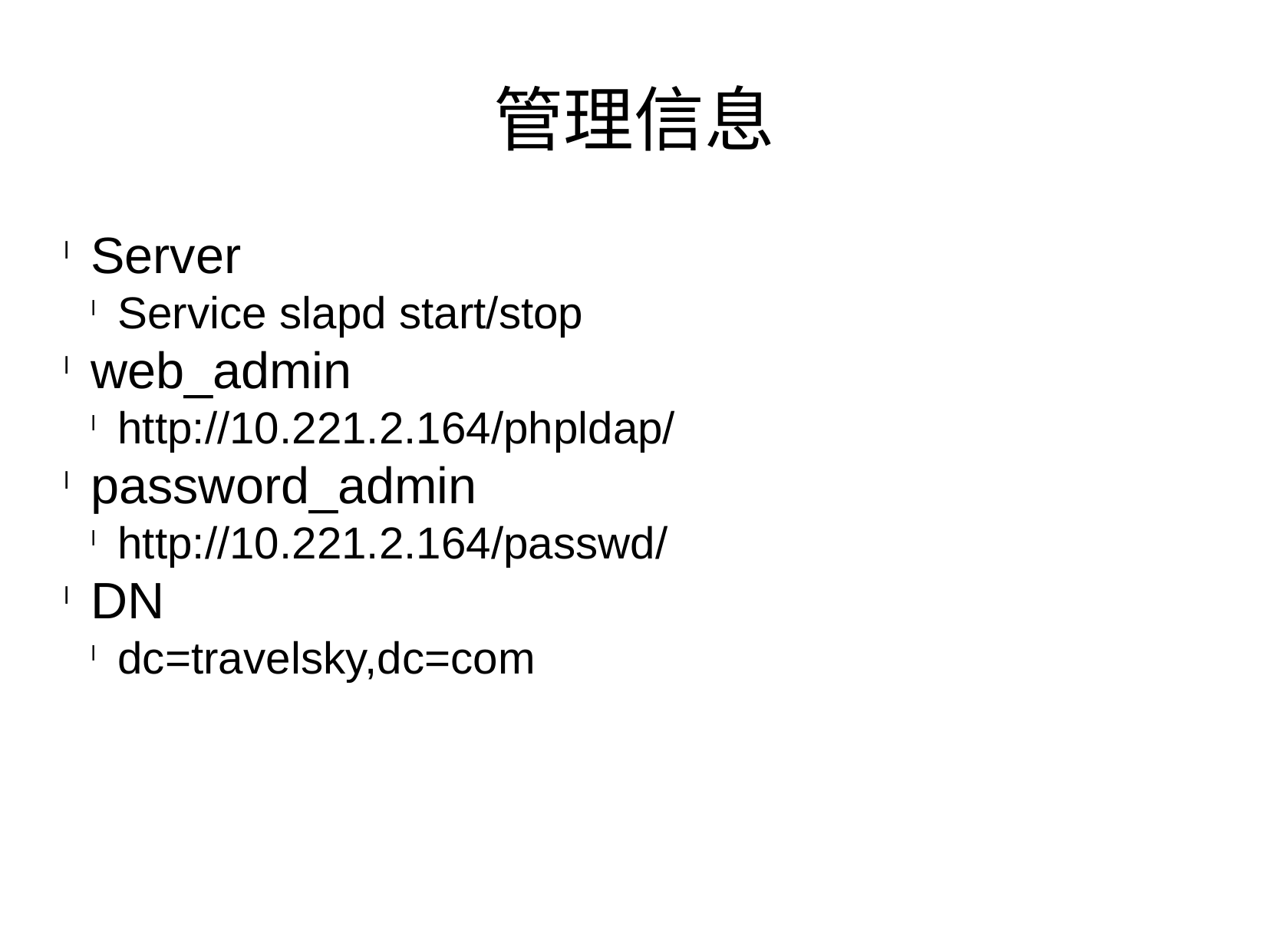

管理信息
Server
Service slapd start/stop
web_admin
http://10.221.2.164/phpldap/
password_admin
http://10.221.2.164/passwd/
DN
dc=travelsky,dc=com